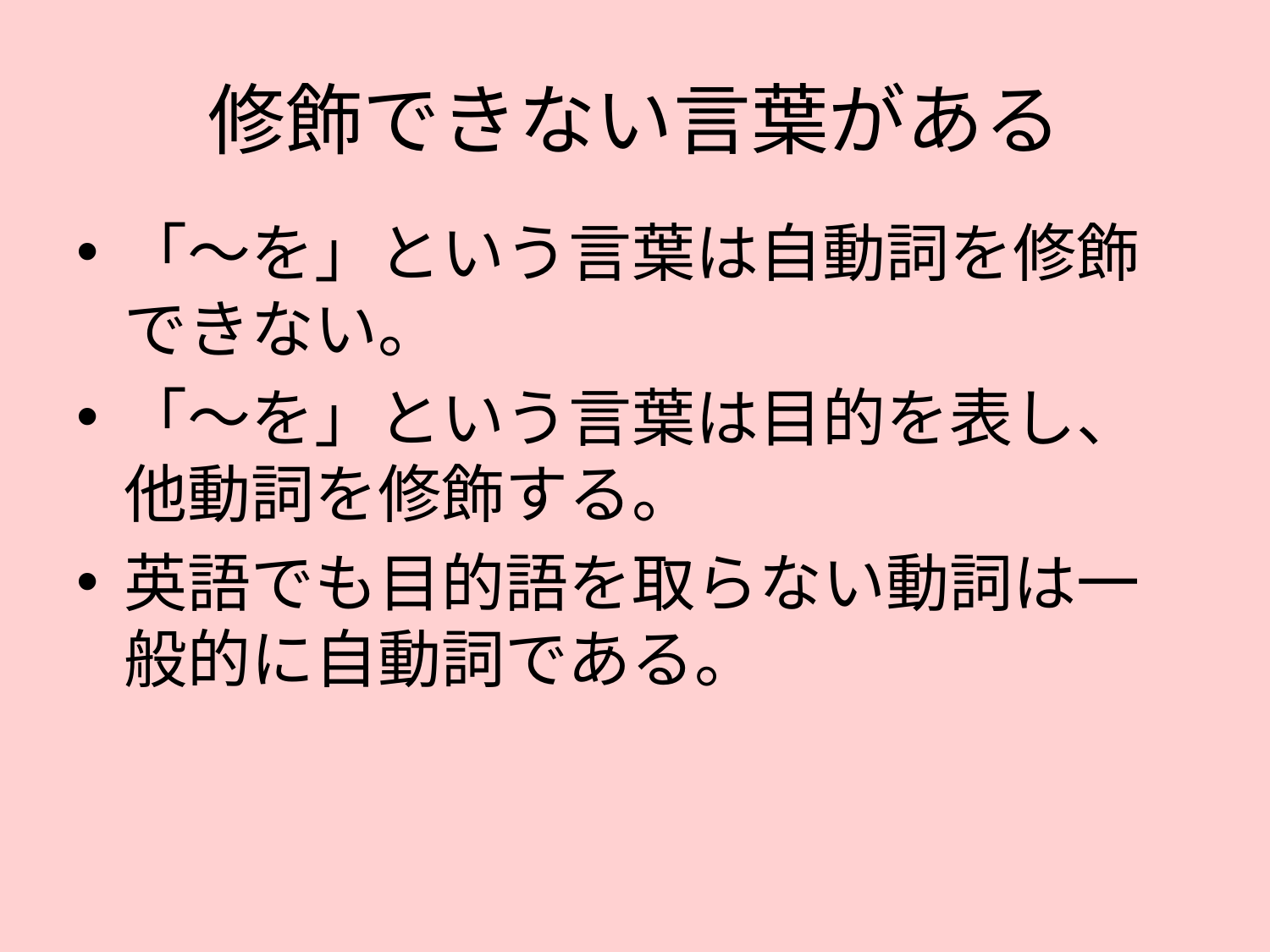

# 修飾できない言葉がある
「～を」という言葉は自動詞を修飾できない。
「～を」という言葉は目的を表し、他動詞を修飾する。
英語でも目的語を取らない動詞は一般的に自動詞である。